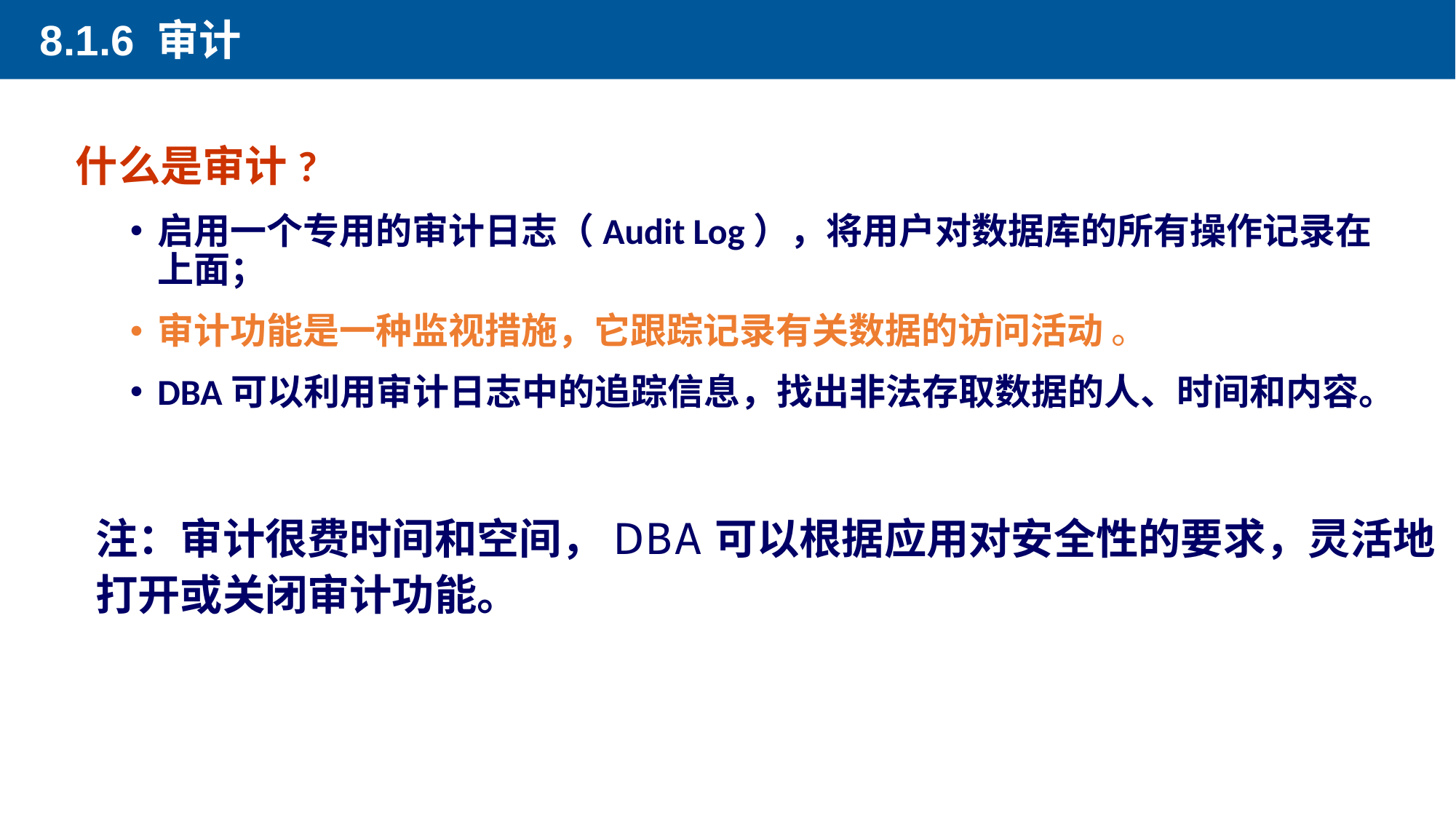

8.1.6 审计

什么是审计?
启用一个专用的审计日志（Audit Log），将用户对数据库的所有操作记录在上面；
审计功能是一种监视措施，它跟踪记录有关数据的访问活动 。
DBA可以利用审计日志中的追踪信息，找出非法存取数据的人、时间和内容。
注：审计很费时间和空间，DBA可以根据应用对安全性的要求，灵活地打开或关闭审计功能。